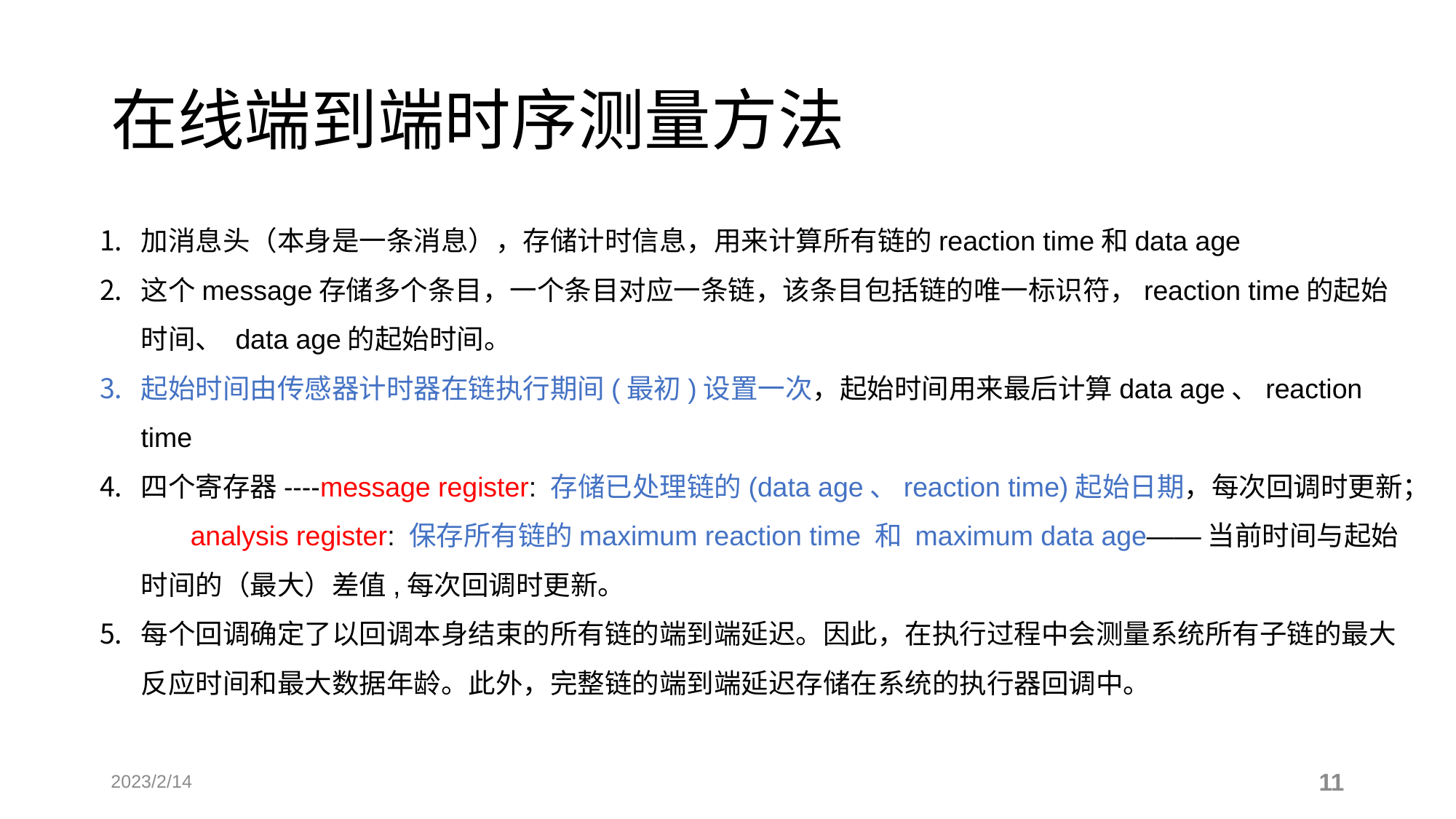

# 在线端到端时序测量方法
加消息头（本身是一条消息），存储计时信息，用来计算所有链的reaction time和data age
这个message存储多个条目，一个条目对应一条链，该条目包括链的唯一标识符，reaction time的起始时间、 data age的起始时间。
起始时间由传感器计时器在链执行期间(最初)设置一次，起始时间用来最后计算data age、reaction time
四个寄存器----message register: 存储已处理链的(data age、reaction time)起始日期，每次回调时更新；       analysis register: 保存所有链的maximum reaction time 和 maximum data age——当前时间与起始时间的（最大）差值,每次回调时更新。
每个回调确定了以回调本身结束的所有链的端到端延迟。因此，在执行过程中会测量系统所有子链的最大反应时间和最大数据年龄。此外，完整链的端到端延迟存储在系统的执行器回调中。
2023/2/14
11